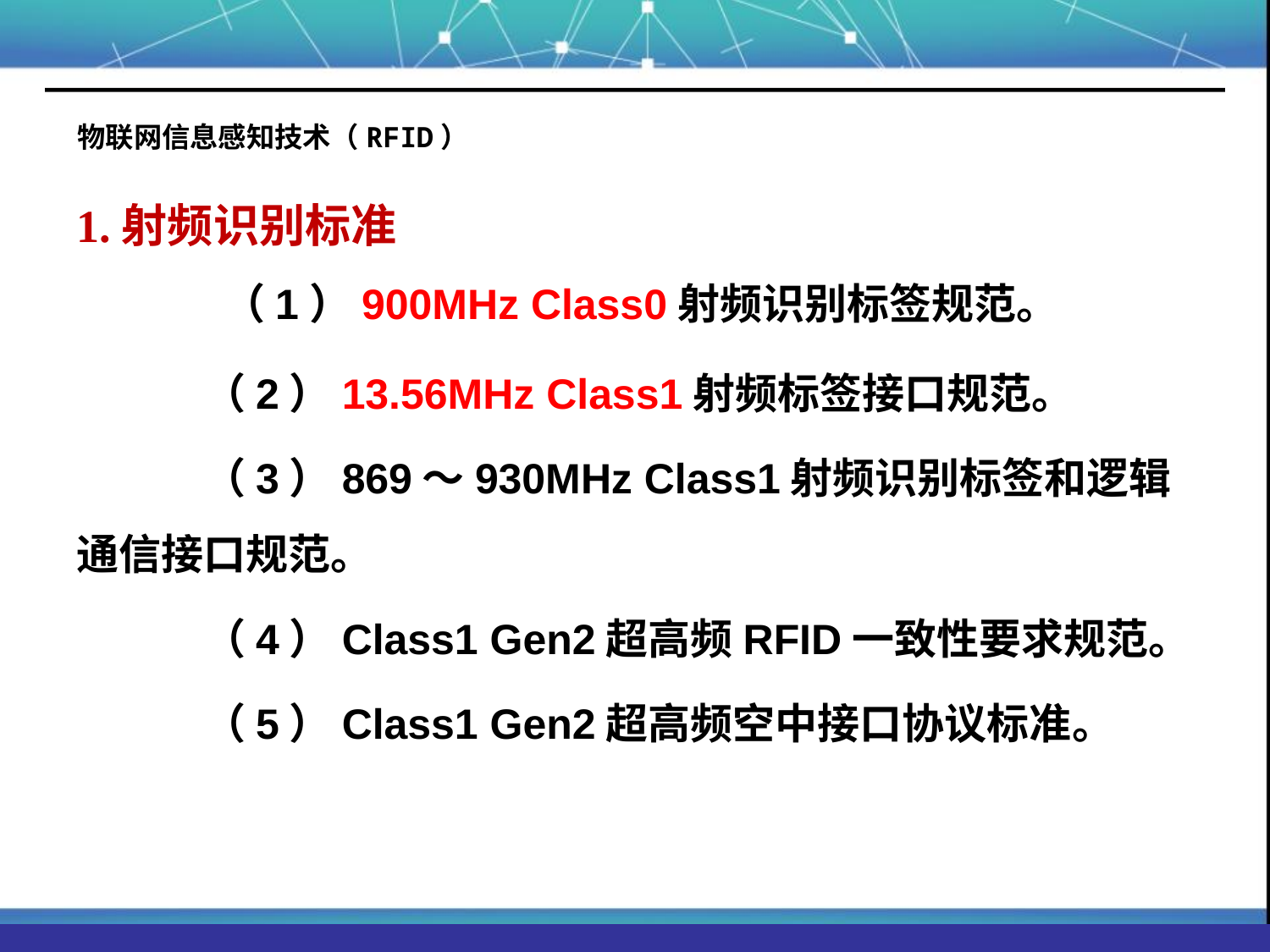

# 物联网信息感知技术（RFID）

1.射频识别标准
	 （1）900MHz Class0射频识别标签规范。
	（2）13.56MHz Class1射频标签接口规范。
	（3）869～930MHz Class1射频识别标签和逻辑通信接口规范。
	（4）Class1 Gen2超高频RFID一致性要求规范。
	（5）Class1 Gen2超高频空中接口协议标准。